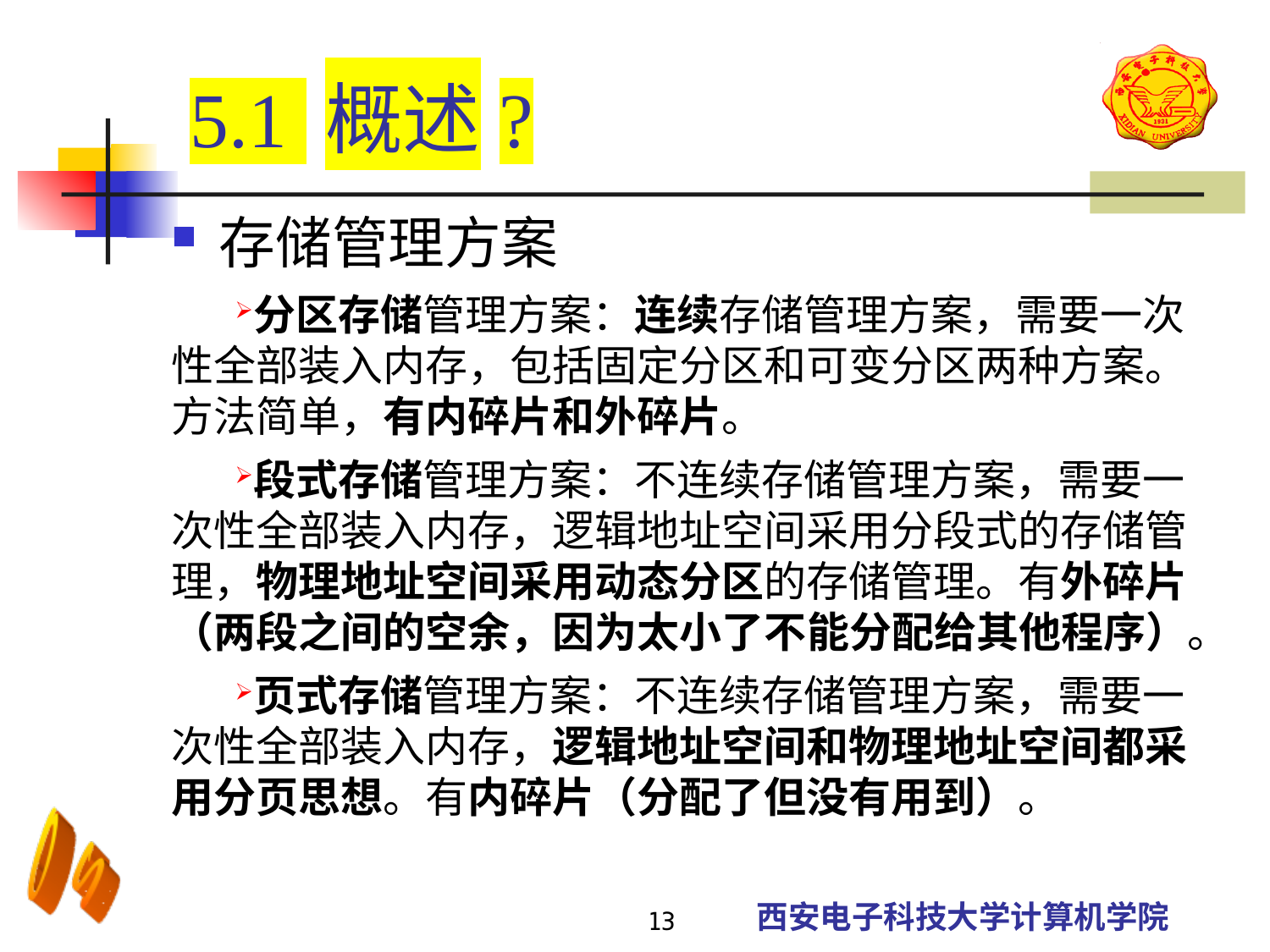

5.1 概述?
存储管理方案
分区存储管理方案：连续存储管理方案，需要一次性全部装入内存，包括固定分区和可变分区两种方案。方法简单，有内碎片和外碎片。
段式存储管理方案：不连续存储管理方案，需要一次性全部装入内存，逻辑地址空间采用分段式的存储管理，物理地址空间采用动态分区的存储管理。有外碎片（两段之间的空余，因为太小了不能分配给其他程序）。
页式存储管理方案：不连续存储管理方案，需要一次性全部装入内存，逻辑地址空间和物理地址空间都采用分页思想。有内碎片（分配了但没有用到）。
13